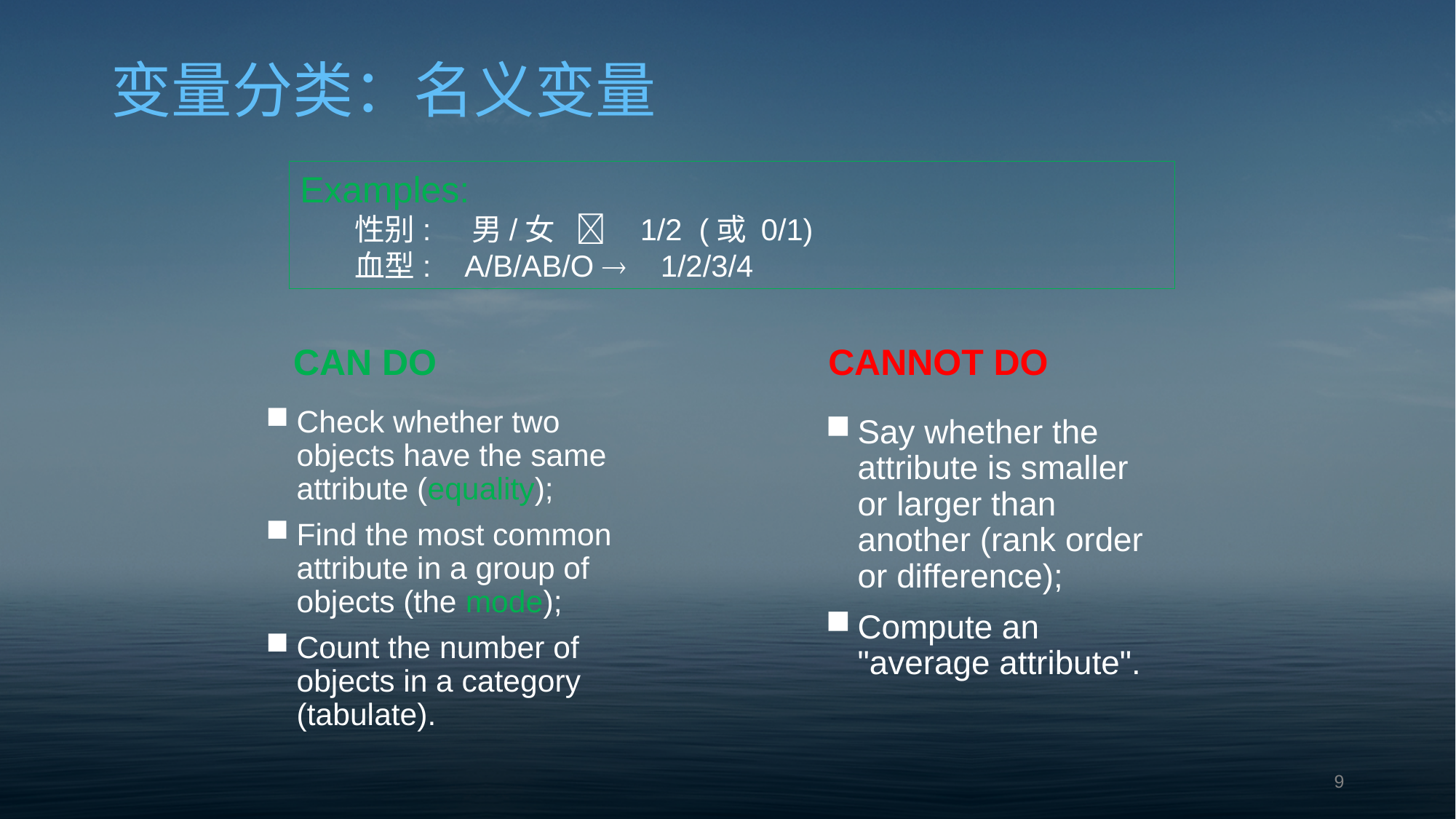

# 变量分类：名义变量
Examples:
性别:    男/女   →    1/2  (或 0/1)
血型:    A/B/AB/O →    1/2/3/4
CAN DO
CANNOT DO
Check whether two objects have the same attribute (equality);
Find the most common attribute in a group of objects (the mode);
Count the number of objects in a category (tabulate).

Say whether the attribute is smaller or larger than another (rank order or difference);
Compute an "average attribute".
9